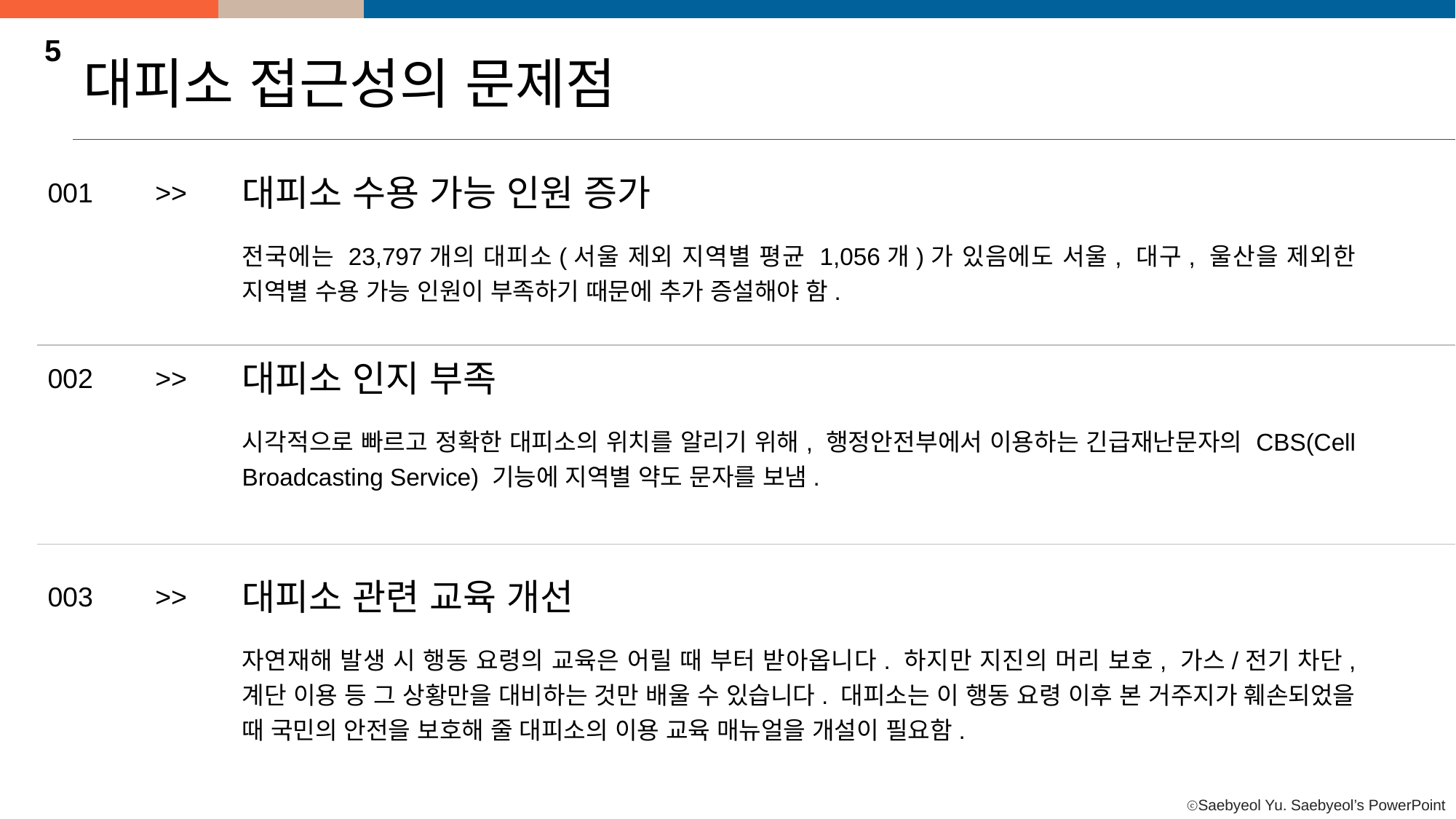

5
대피소 접근성의 문제점
대피소 수용 가능 인원 증가
001
>>
전국에는 23,797개의 대피소(서울 제외 지역별 평균 1,056개)가 있음에도 서울, 대구, 울산을 제외한 지역별 수용 가능 인원이 부족하기 때문에 추가 증설해야 함.
대피소 인지 부족
002
>>
시각적으로 빠르고 정확한 대피소의 위치를 알리기 위해, 행정안전부에서 이용하는 긴급재난문자의 CBS(Cell Broadcasting Service) 기능에 지역별 약도 문자를 보냄.
대피소 관련 교육 개선
003
>>
자연재해 발생 시 행동 요령의 교육은 어릴 때 부터 받아옵니다. 하지만 지진의 머리 보호, 가스/전기 차단, 계단 이용 등 그 상황만을 대비하는 것만 배울 수 있습니다. 대피소는 이 행동 요령 이후 본 거주지가 훼손되었을 때 국민의 안전을 보호해 줄 대피소의 이용 교육 매뉴얼을 개설이 필요함.